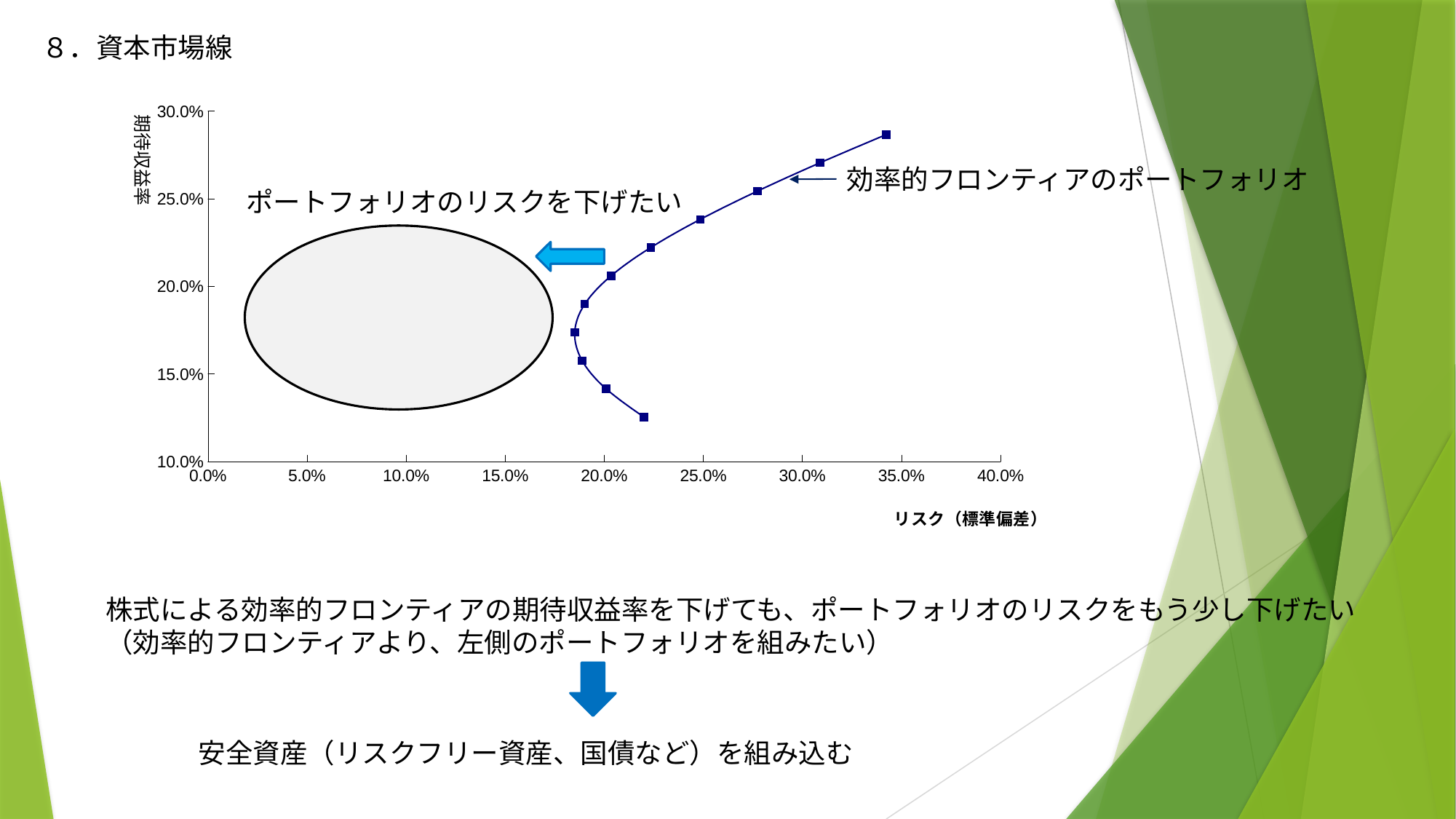

８．資本市場線

### Chart

| Category |  |
|---|---|
期待収益率
効率的フロンティアのポートフォリオ
ポートフォリオのリスクを下げたい

株式による効率的フロンティアの期待収益率を下げても、ポートフォリオのリスクをもう少し下げたい
（効率的フロンティアより、左側のポートフォリオを組みたい）

安全資産（リスクフリー資産、国債など）を組み込む